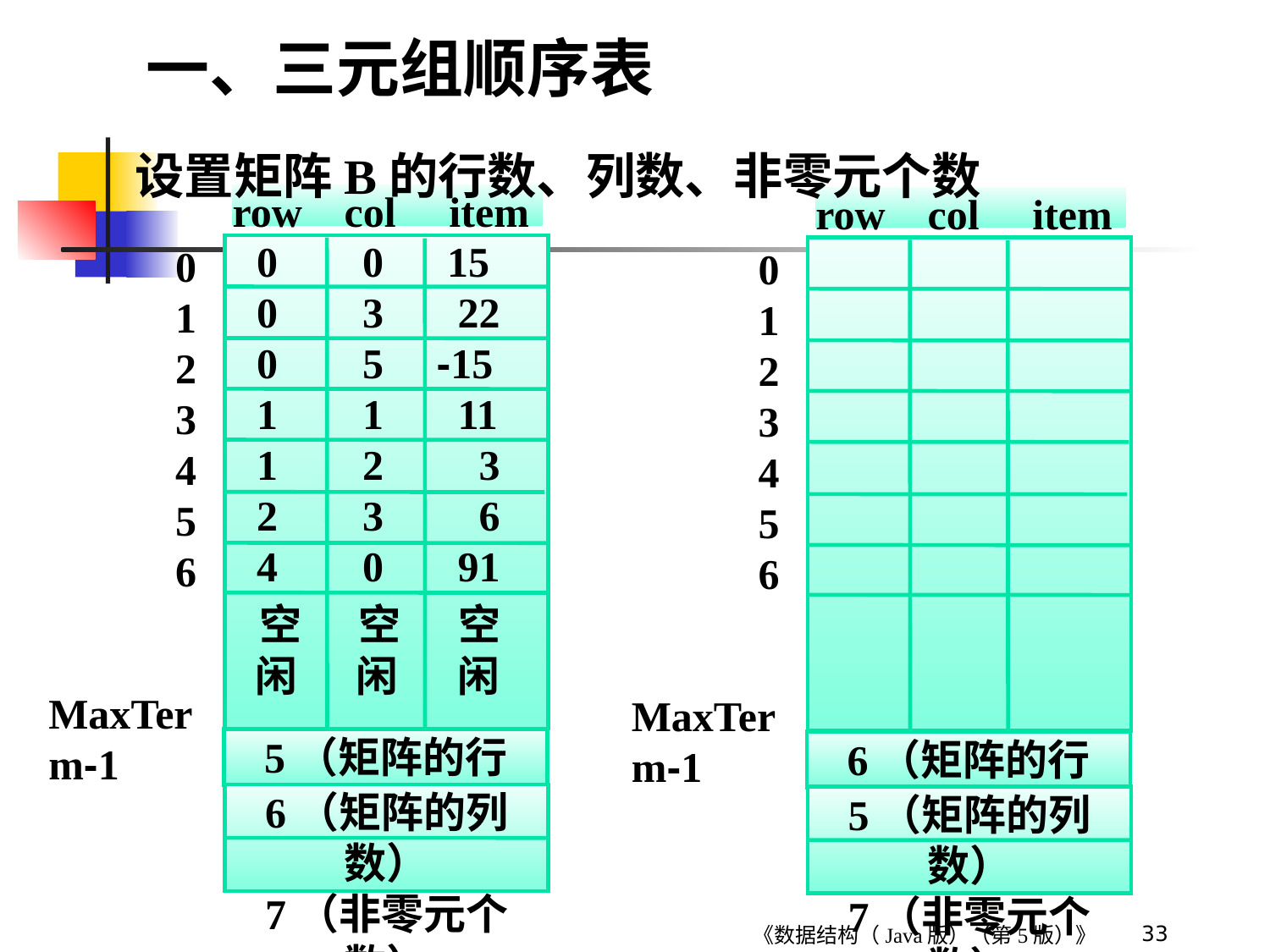

一、三元组顺序表
设置矩阵B的行数、列数、非零元个数
row    col     item
   0        0      15
   0        3       22
   0        5     -15
   1        1       11
   1        2         3
   2        3         6
   4        0       91
  空      空      空
    闲      闲      闲

  闲      闲      闲

0
1
2
3
4
5
6

MaxTerm-1
5（矩阵的行数）
6（矩阵的列数）
7（非零元个数）

row    col     item

0
1
2
3
4
5
6

MaxTerm-1
6（矩阵的行数）
5（矩阵的列数）
7（非零元个数）

33
《数据结构（Java版）（第5版）》